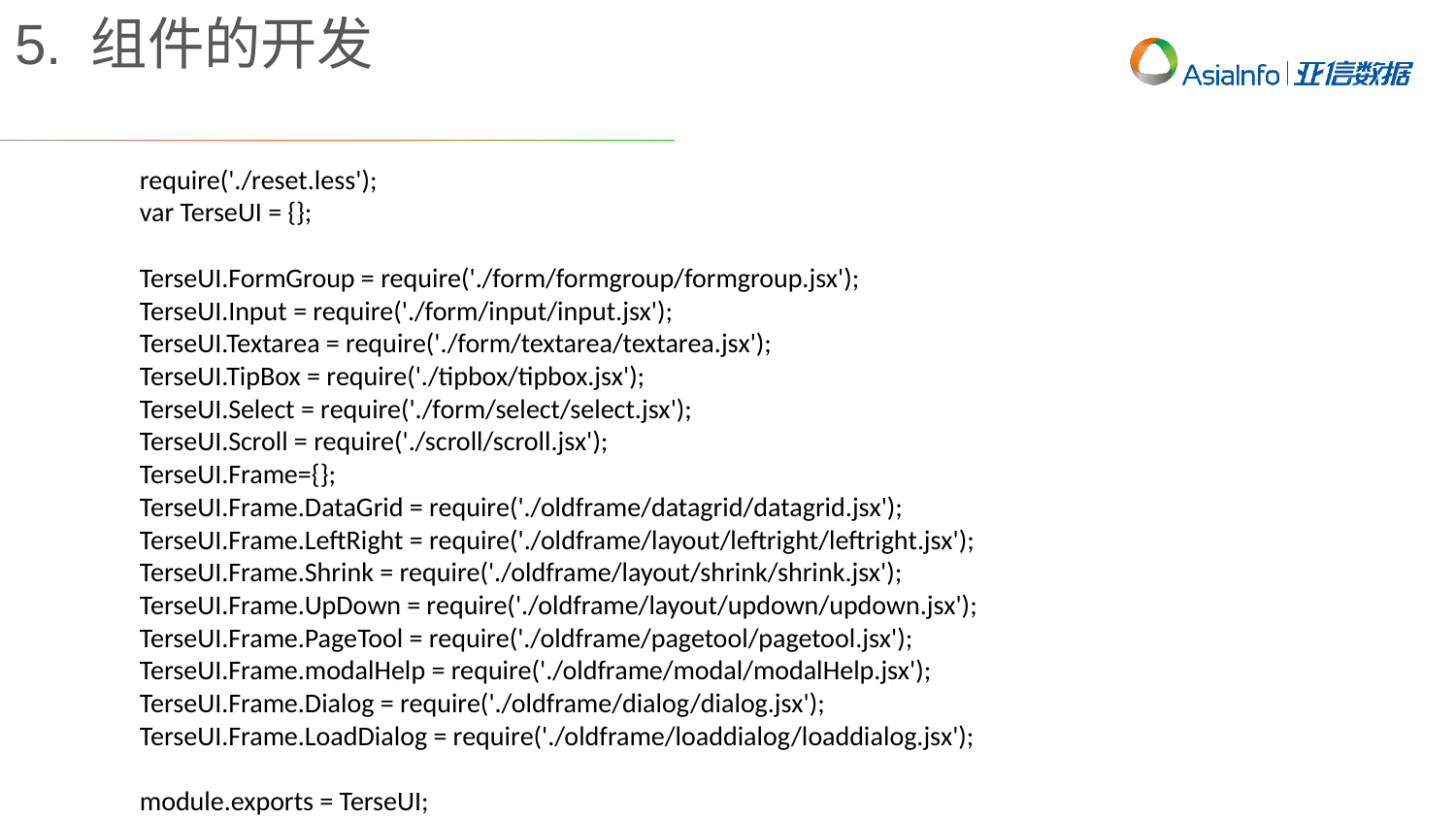

5. 组件的开发
require('./reset.less');
var TerseUI = {};

TerseUI.FormGroup = require('./form/formgroup/formgroup.jsx');
TerseUI.Input = require('./form/input/input.jsx');
TerseUI.Textarea = require('./form/textarea/textarea.jsx');
TerseUI.TipBox = require('./tipbox/tipbox.jsx');
TerseUI.Select = require('./form/select/select.jsx');
TerseUI.Scroll = require('./scroll/scroll.jsx');
TerseUI.Frame={};
TerseUI.Frame.DataGrid = require('./oldframe/datagrid/datagrid.jsx');
TerseUI.Frame.LeftRight = require('./oldframe/layout/leftright/leftright.jsx');
TerseUI.Frame.Shrink = require('./oldframe/layout/shrink/shrink.jsx');
TerseUI.Frame.UpDown = require('./oldframe/layout/updown/updown.jsx');
TerseUI.Frame.PageTool = require('./oldframe/pagetool/pagetool.jsx');
TerseUI.Frame.modalHelp = require('./oldframe/modal/modalHelp.jsx');
TerseUI.Frame.Dialog = require('./oldframe/dialog/dialog.jsx');
TerseUI.Frame.LoadDialog = require('./oldframe/loaddialog/loaddialog.jsx');

module.exports = TerseUI;